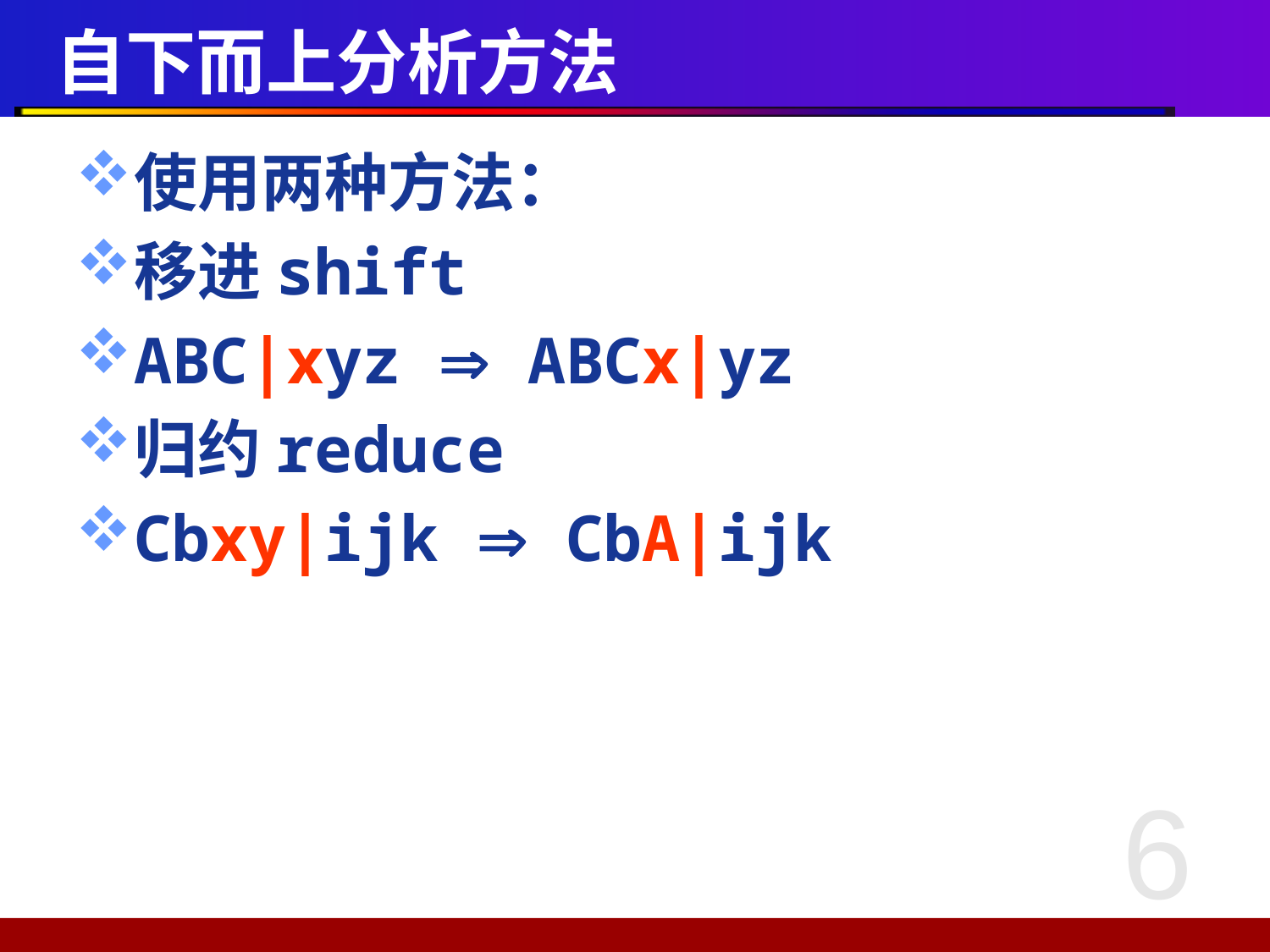

# 自下而上分析方法
使用两种方法：
移进shift
ABC|xyz ⇒ ABCx|yz
归约reduce
Cbxy|ijk ⇒ CbA|ijk
6